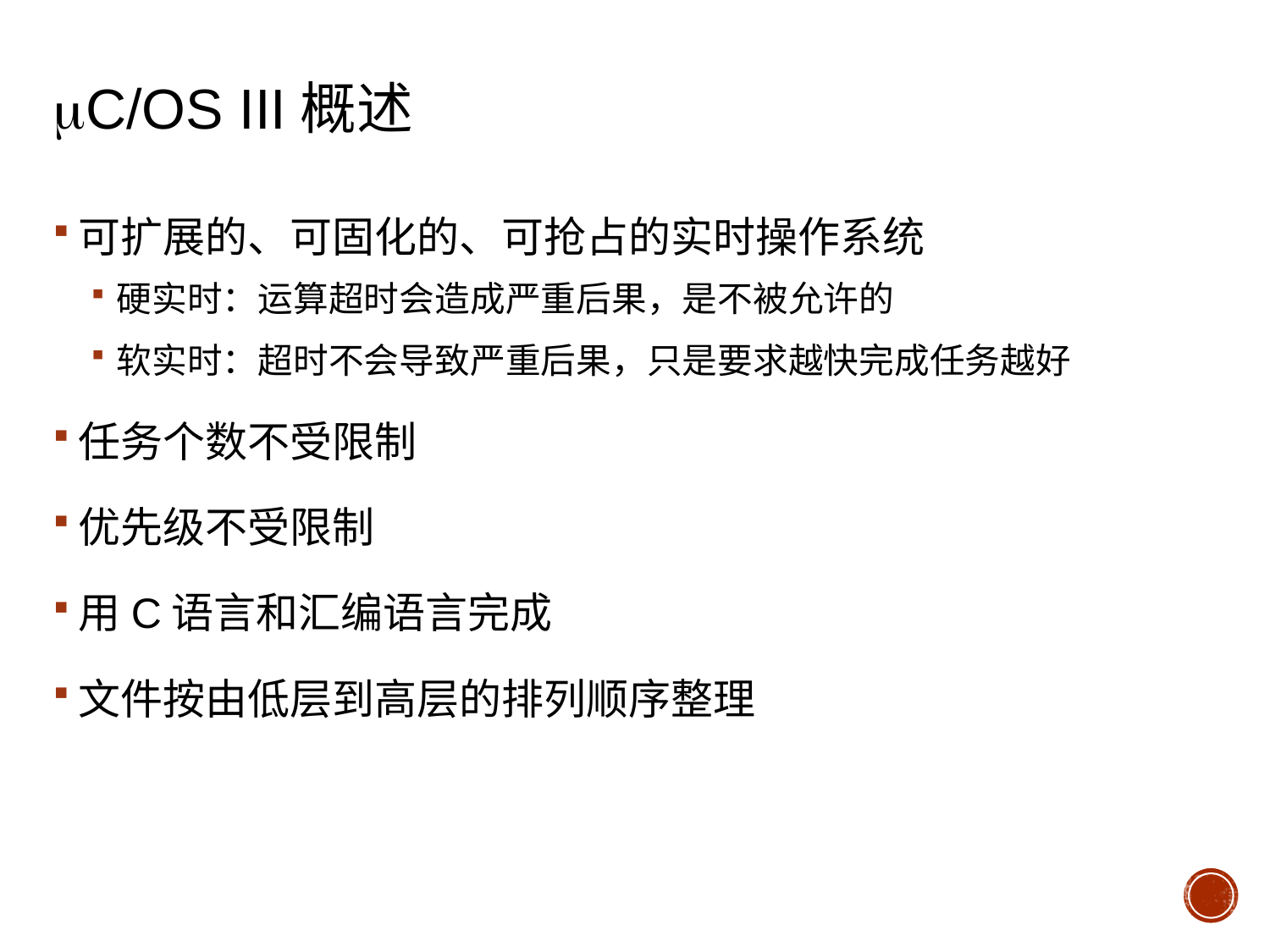

# μC/OS III概述
可扩展的、可固化的、可抢占的实时操作系统
硬实时：运算超时会造成严重后果，是不被允许的
软实时：超时不会导致严重后果，只是要求越快完成任务越好
任务个数不受限制
优先级不受限制
用C语言和汇编语言完成
文件按由低层到高层的排列顺序整理